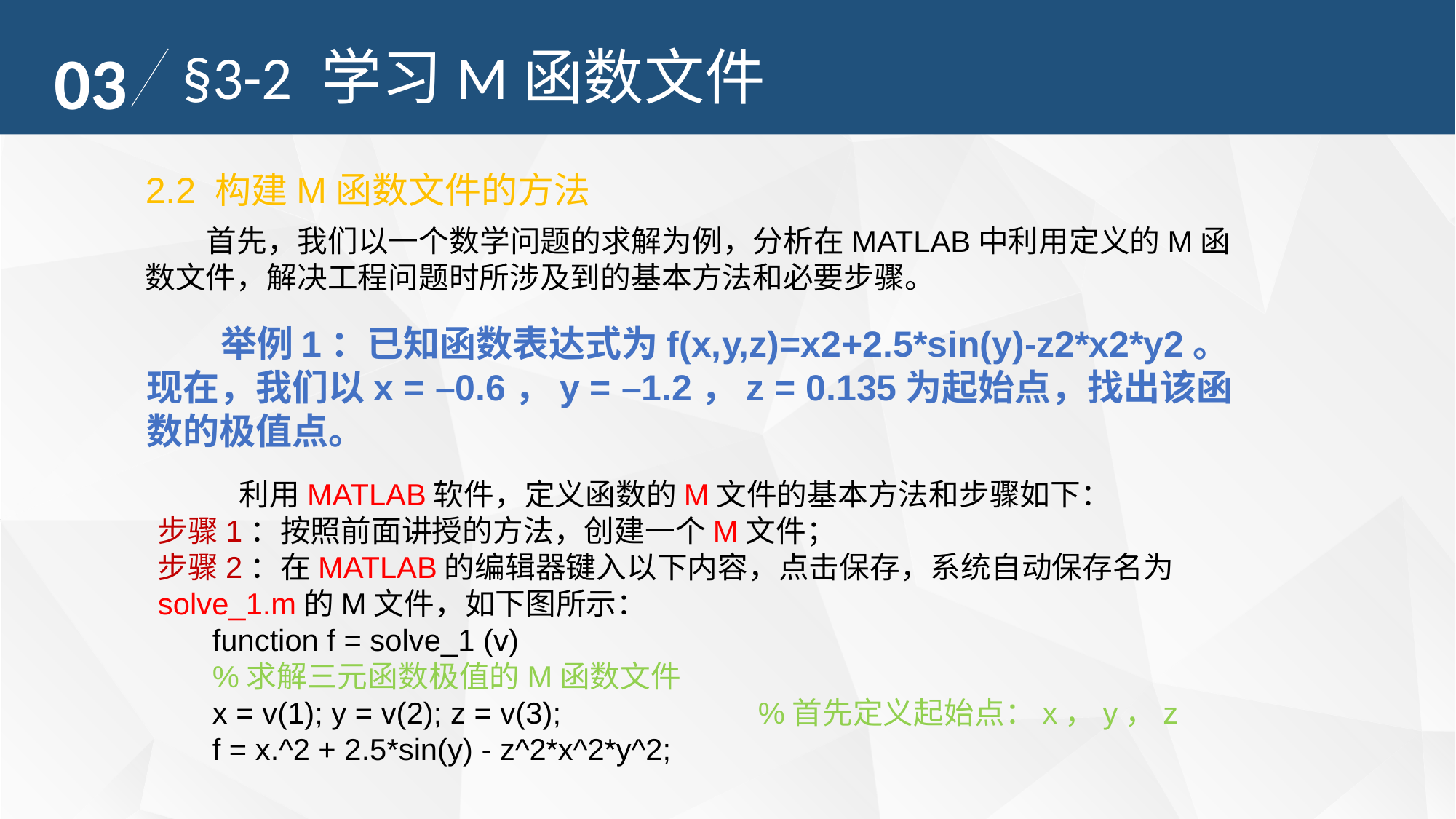

03
§3-2 学习M函数文件
2.2 构建M函数文件的方法
        首先，我们以一个数学问题的求解为例，分析在MATLAB中利用定义的M函数文件，解决工程问题时所涉及到的基本方法和必要步骤。
        举例1：已知函数表达式为f(x,y,z)=x2+2.5*sin(y)-z2*x2*y2。现在，我们以x = –0.6，y = –1.2，z = 0.135为起始点，找出该函数的极值点。
           利用MATLAB软件，定义函数的M文件的基本方法和步骤如下：
步骤1：按照前面讲授的方法，创建一个M文件；
步骤2：在MATLAB的编辑器键入以下内容，点击保存，系统自动保存名为solve_1.m的M文件，如下图所示：
function f = solve_1 (v)
%求解三元函数极值的M函数文件
x = v(1); y = v(2); z = v(3); 		%首先定义起始点：x，y，z
f = x.^2 + 2.5*sin(y) - z^2*x^2*y^2;